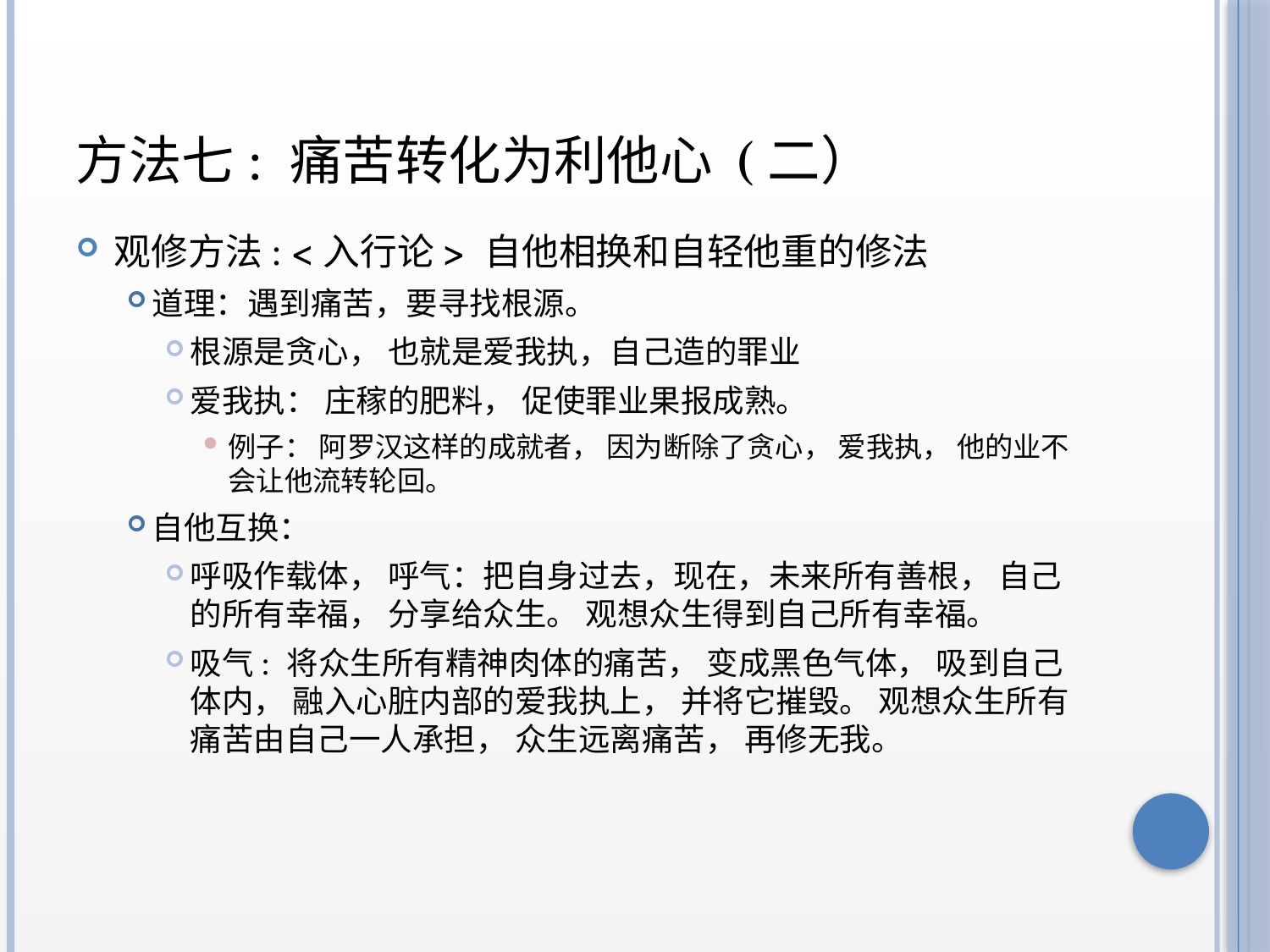

# 方法七: 痛苦转化为利他心 (二）
观修方法: <入行论> 自他相换和自轻他重的修法
道理：遇到痛苦，要寻找根源。
根源是贪心， 也就是爱我执，自己造的罪业
爱我执： 庄稼的肥料， 促使罪业果报成熟。
例子： 阿罗汉这样的成就者， 因为断除了贪心， 爱我执， 他的业不会让他流转轮回。
自他互换：
呼吸作载体， 呼气：把自身过去，现在，未来所有善根， 自己的所有幸福， 分享给众生。 观想众生得到自己所有幸福。
吸气: 将众生所有精神肉体的痛苦， 变成黑色气体， 吸到自己体内， 融入心脏内部的爱我执上， 并将它摧毁。 观想众生所有痛苦由自己一人承担， 众生远离痛苦， 再修无我。